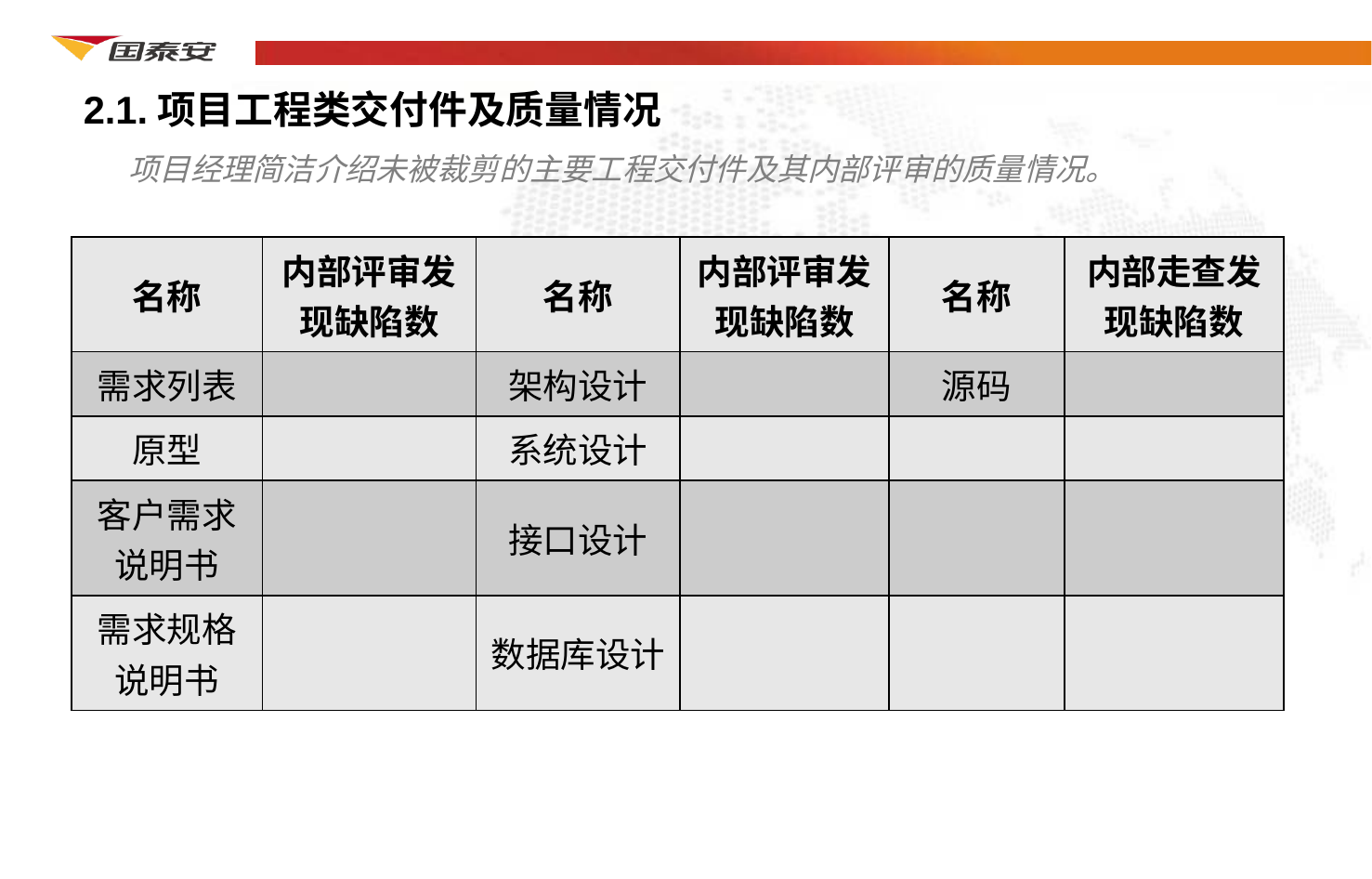

# 2.1.项目工程类交付件及质量情况
项目经理简洁介绍未被裁剪的主要工程交付件及其内部评审的质量情况。
| 名称 | 内部评审发现缺陷数 | 名称 | 内部评审发现缺陷数 | 名称 | 内部走查发现缺陷数 |
| --- | --- | --- | --- | --- | --- |
| 需求列表 |  | 架构设计 |  | 源码 |  |
| 原型 |  | 系统设计 |  |  |  |
| 客户需求说明书 |  | 接口设计 |  |  |  |
| 需求规格说明书 |  | 数据库设计 |  |  |  |